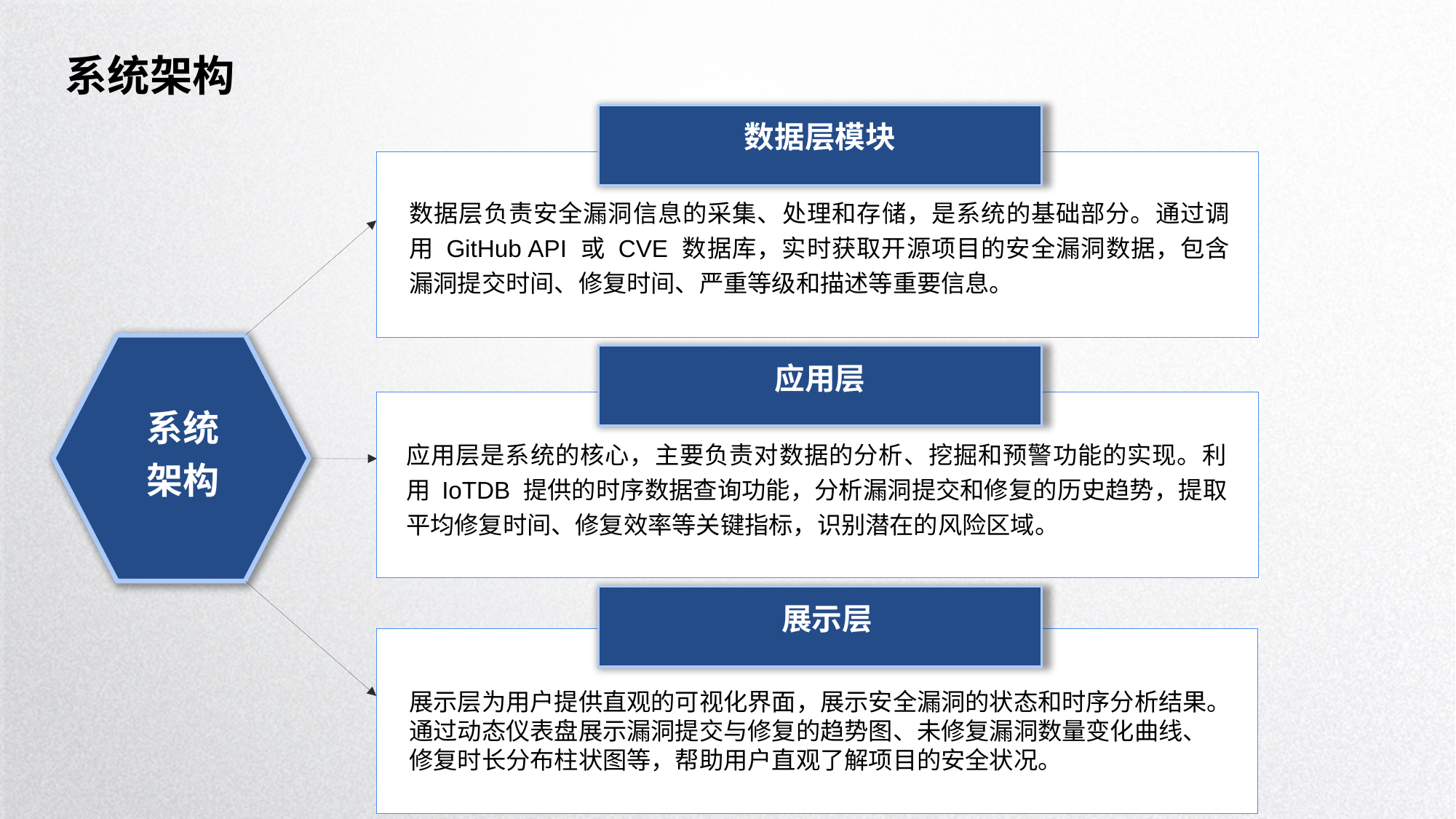

系统架构

数据层模块

数据层负责安全漏洞信息的采集、处理和存储，是系统的基础部分。通过调用 GitHub API 或 CVE 数据库，实时获取开源项目的安全漏洞数据，包含漏洞提交时间、修复时间、严重等级和描述等重要信息。

应用层

应用层是系统的核心，主要负责对数据的分析、挖掘和预警功能的实现。利用 IoTDB 提供的时序数据查询功能，分析漏洞提交和修复的历史趋势，提取平均修复时间、修复效率等关键指标，识别潜在的风险区域。
系统
架构

 展示层

展示层为用户提供直观的可视化界面，展示安全漏洞的状态和时序分析结果。通过动态仪表盘展示漏洞提交与修复的趋势图、未修复漏洞数量变化曲线、修复时长分布柱状图等，帮助用户直观了解项目的安全状况。